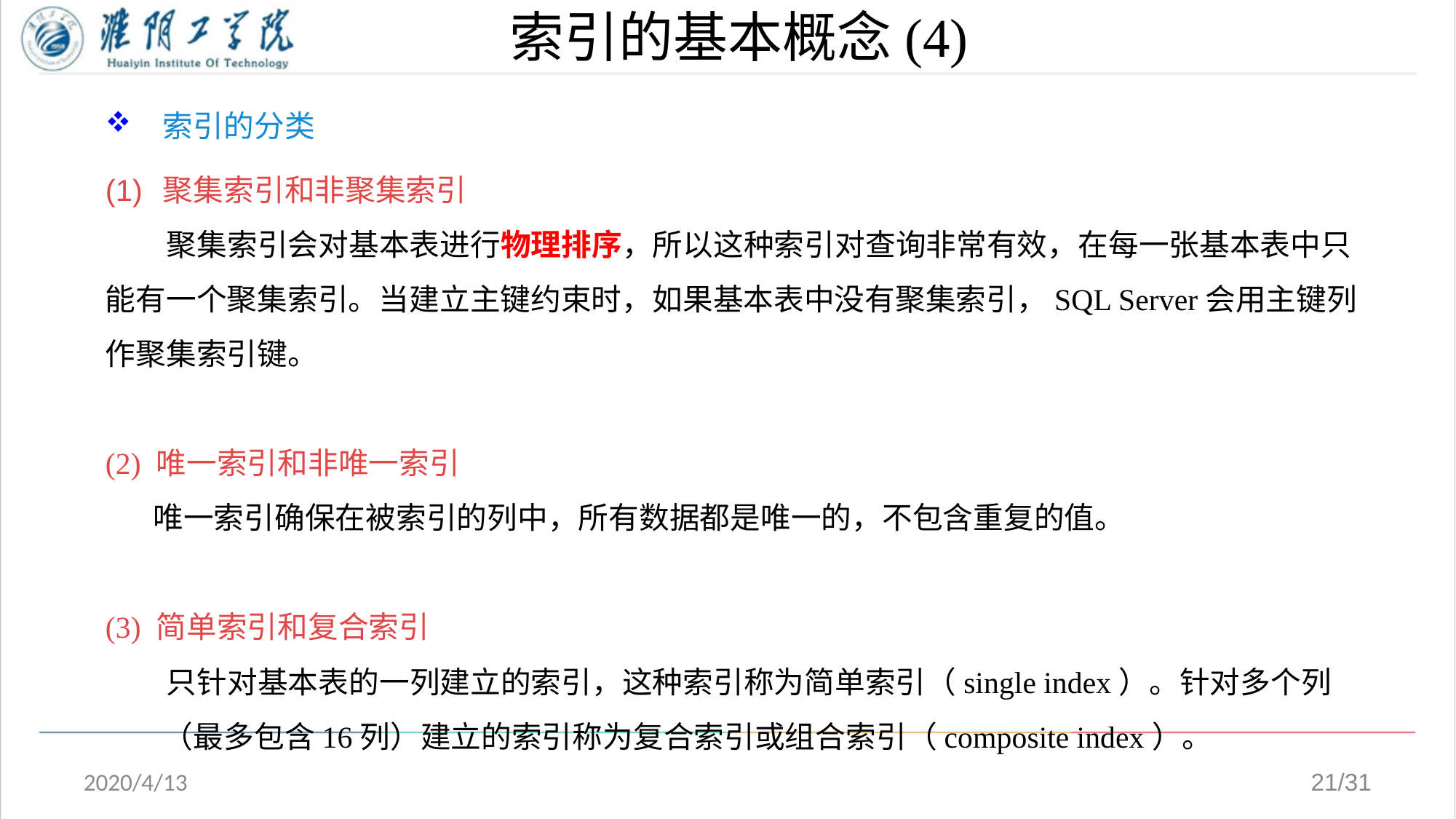

# 索引的基本概念(4)
索引的分类
聚集索引和非聚集索引
        聚集索引会对基本表进行物理排序，所以这种索引对查询非常有效，在每一张基本表中只能有一个聚集索引。当建立主键约束时，如果基本表中没有聚集索引，SQL Server会用主键列作聚集索引键。

(2) 唯一索引和非唯一索引
      唯一索引确保在被索引的列中，所有数据都是唯一的，不包含重复的值。

(3) 简单索引和复合索引
        只针对基本表的一列建立的索引，这种索引称为简单索引（single index）。针对多个列（最多包含16列）建立的索引称为复合索引或组合索引（composite index）。
2020/4/13
21/31